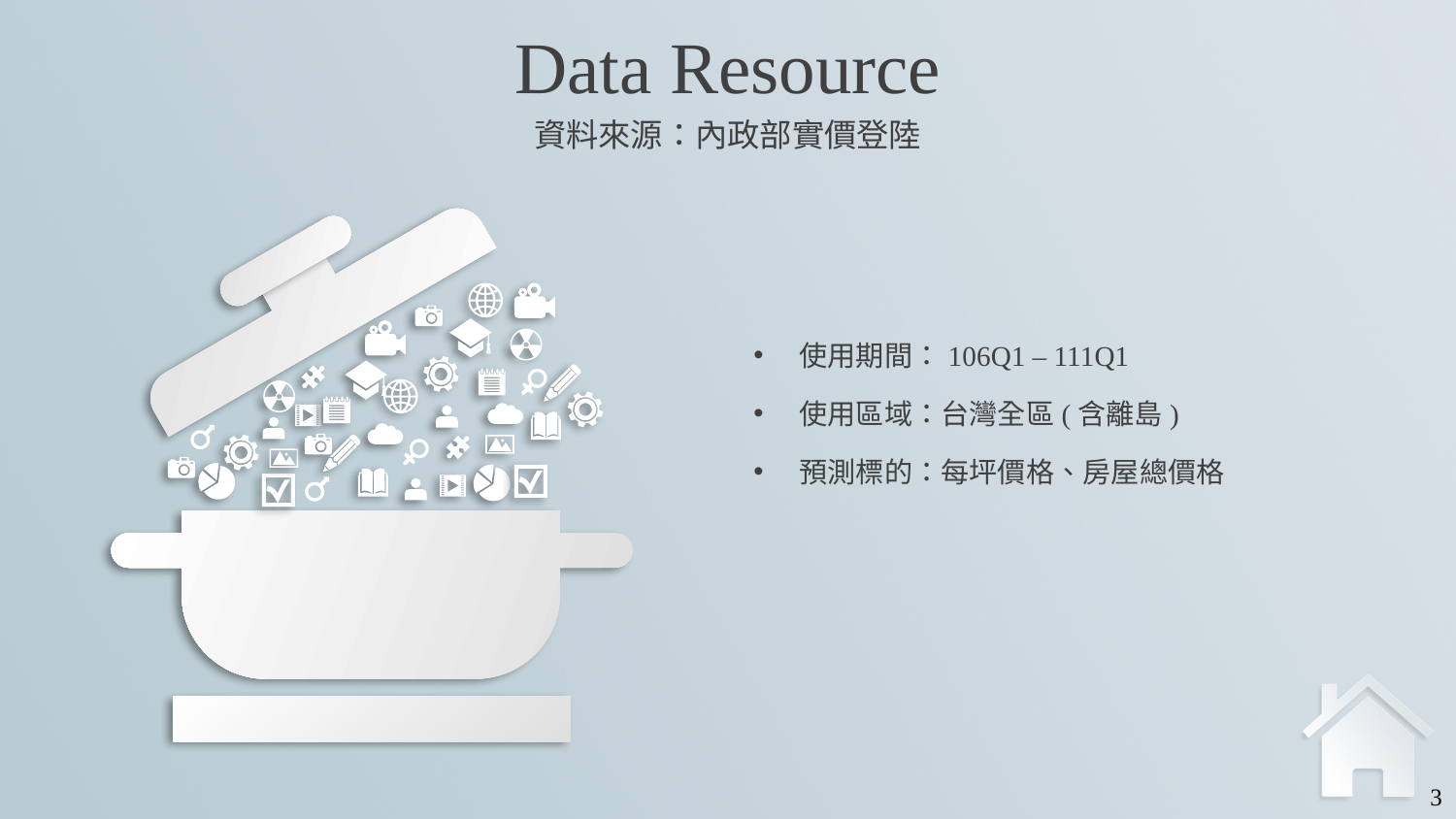

Data Resource
資料來源：內政部實價登陸

使用期間：106Q1 – 111Q1
使用區域：台灣全區(含離島)
預測標的：每坪價格、房屋總價格

3